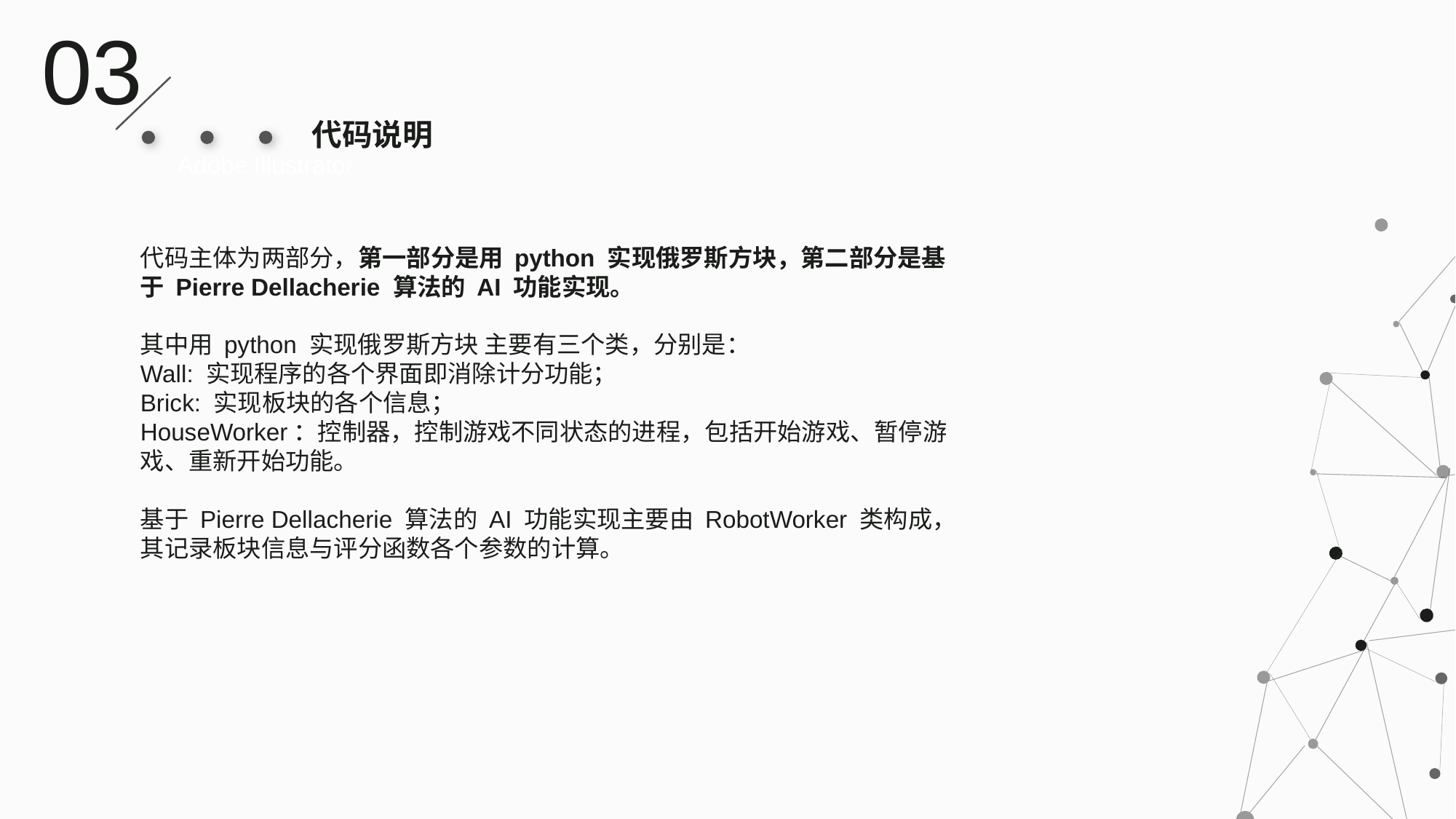

03
代码说明

Adobe Illustrator

代码主体为两部分，第一部分是用 python 实现俄罗斯方块，第二部分是基 于 Pierre Dellacherie 算法的 AI 功能实现。

其中用 python 实现俄罗斯方块 主要有三个类，分别是：
Wall: 实现程序的各个界面即消除计分功能；
Brick: 实现板块的各个信息；
HouseWorker：控制器，控制游戏不同状态的进程，包括开始游戏、暂停游 戏、重新开始功能。

基于 Pierre Dellacherie 算法的 AI 功能实现主要由 RobotWorker 类构成， 其记录板块信息与评分函数各个参数的计算。